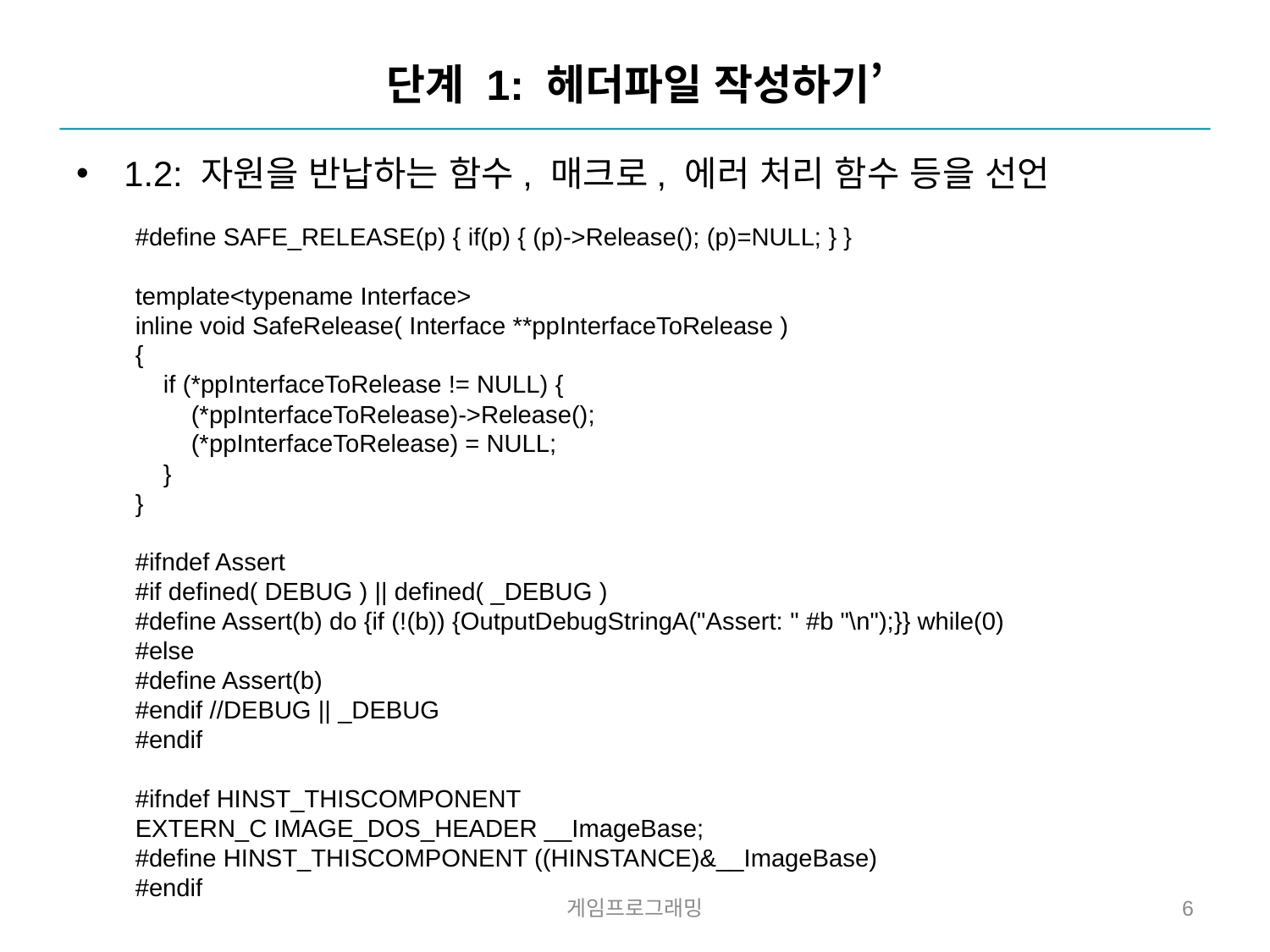

# 단계 1: 헤더파일 작성하기’
1.2: 자원을 반납하는 함수, 매크로, 에러 처리 함수 등을 선언

#define SAFE_RELEASE(p) { if(p) { (p)->Release(); (p)=NULL; } }

template<typename Interface>
inline void SafeRelease( Interface **ppInterfaceToRelease )
{
    if (*ppInterfaceToRelease != NULL) {
        (*ppInterfaceToRelease)->Release();
        (*ppInterfaceToRelease) = NULL;
    }
}

#ifndef Assert
#if defined( DEBUG ) || defined( _DEBUG )
#define Assert(b) do {if (!(b)) {OutputDebugStringA("Assert: " #b "\n");}} while(0)
#else
#define Assert(b)
#endif //DEBUG || _DEBUG
#endif

#ifndef HINST_THISCOMPONENT
EXTERN_C IMAGE_DOS_HEADER __ImageBase;
#define HINST_THISCOMPONENT ((HINSTANCE)&__ImageBase)
#endif
게임프로그래밍
6